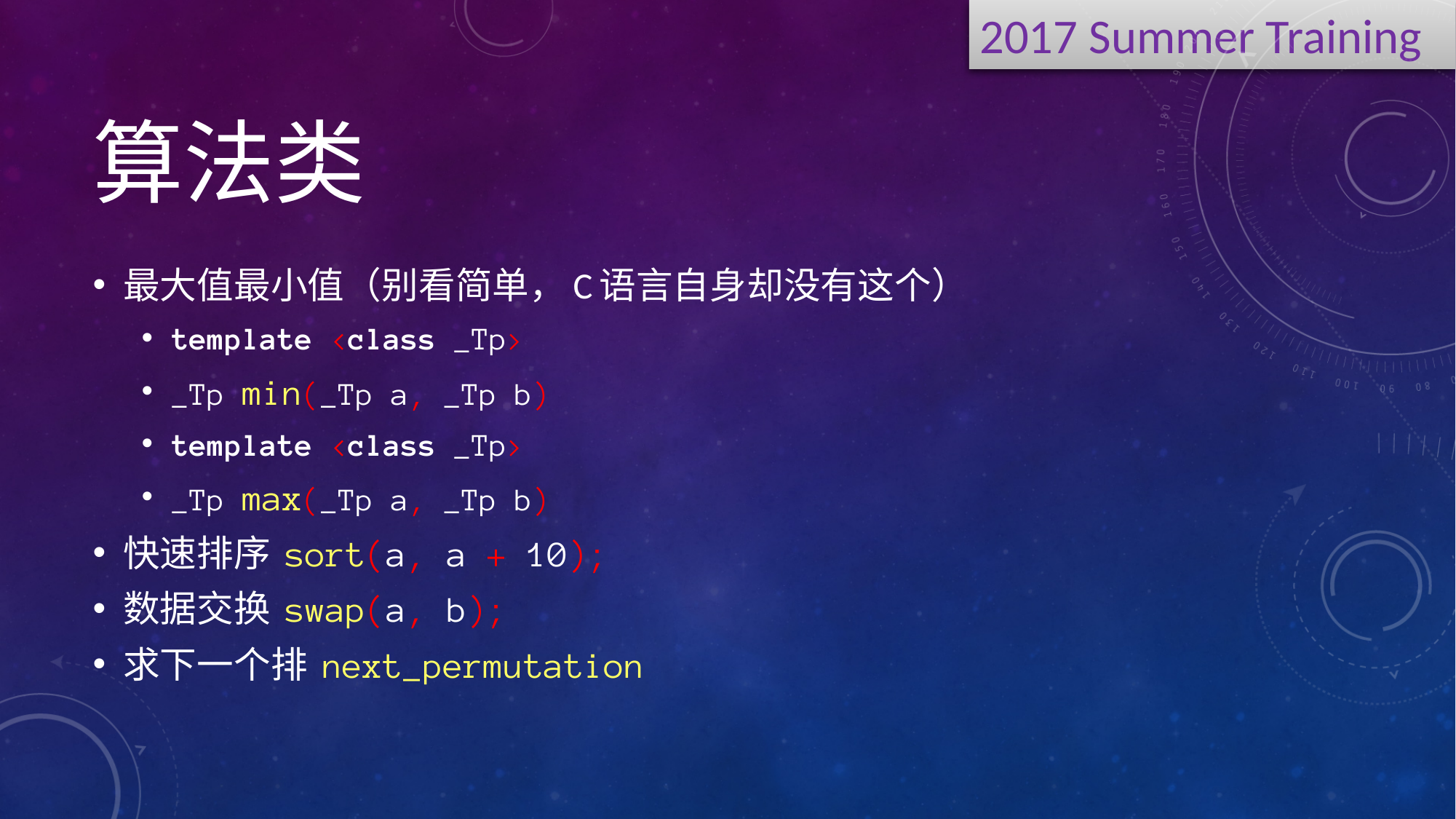

# 算法类
最大值最小值（别看简单，C语言自身却没有这个）
template <class _Tp>
_Tp min(_Tp a, _Tp b)
template <class _Tp>
_Tp max(_Tp a, _Tp b)
快速排序 sort(a, a + 10);
数据交换 swap(a, b);
求下一个排 next_permutation